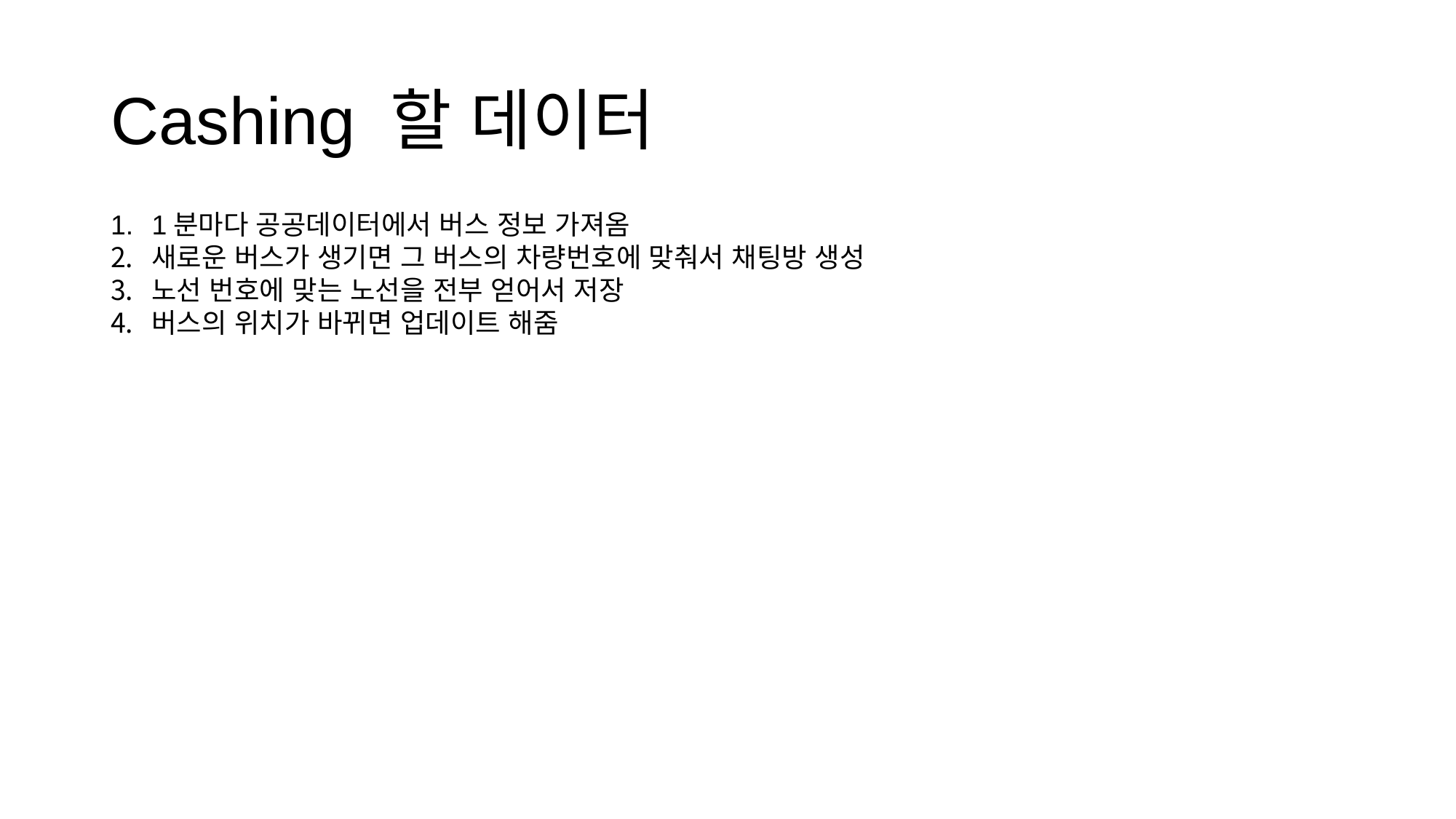

# Cashing 할 데이터
1분마다 공공데이터에서 버스 정보 가져옴
새로운 버스가 생기면 그 버스의 차량번호에 맞춰서 채팅방 생성
노선 번호에 맞는 노선을 전부 얻어서 저장
버스의 위치가 바뀌면 업데이트 해줌